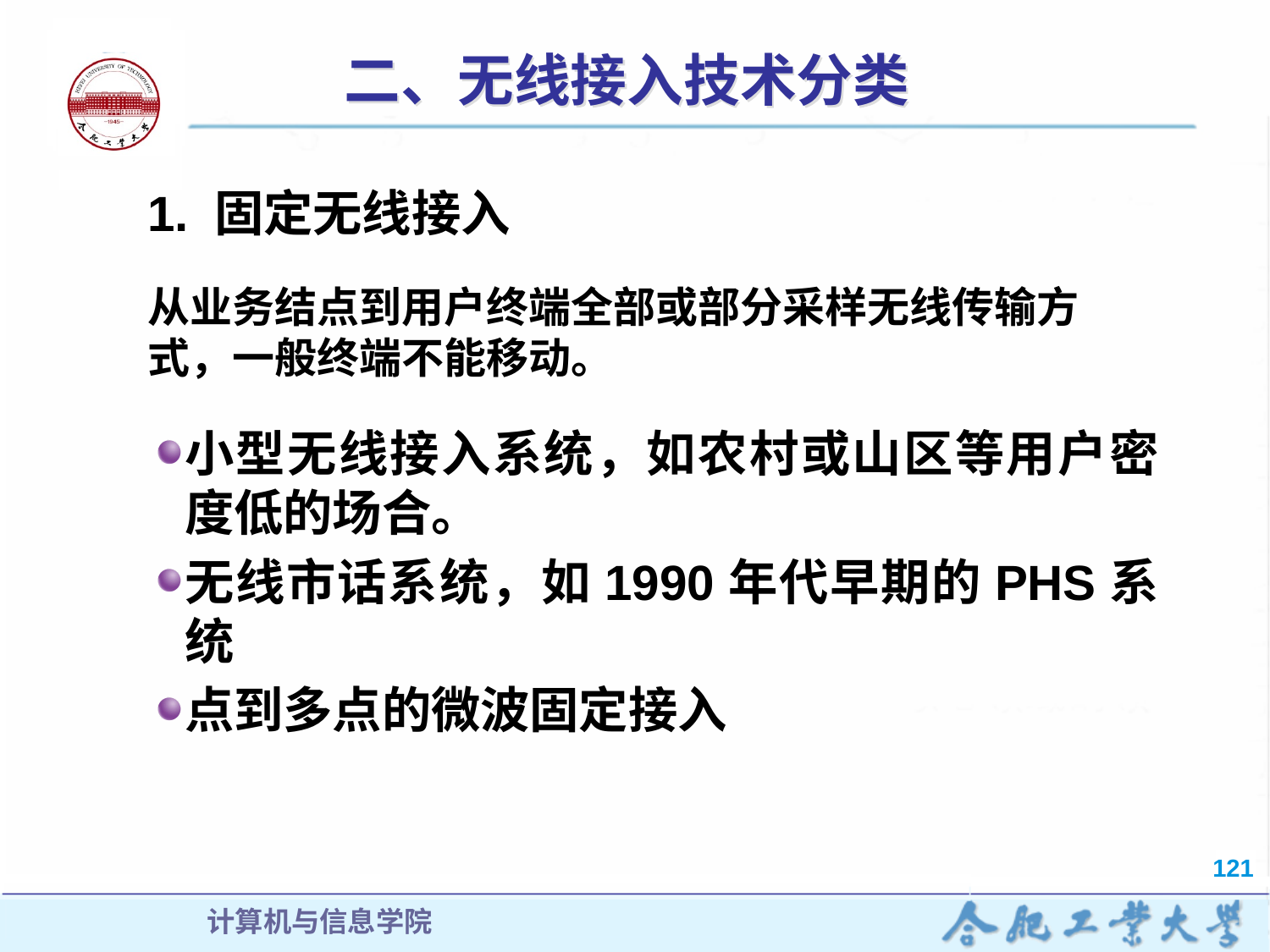

# 二、无线接入技术分类
1. 固定无线接入
从业务结点到用户终端全部或部分采样无线传输方式，一般终端不能移动。
小型无线接入系统，如农村或山区等用户密度低的场合。
无线市话系统，如1990年代早期的PHS系统
点到多点的微波固定接入